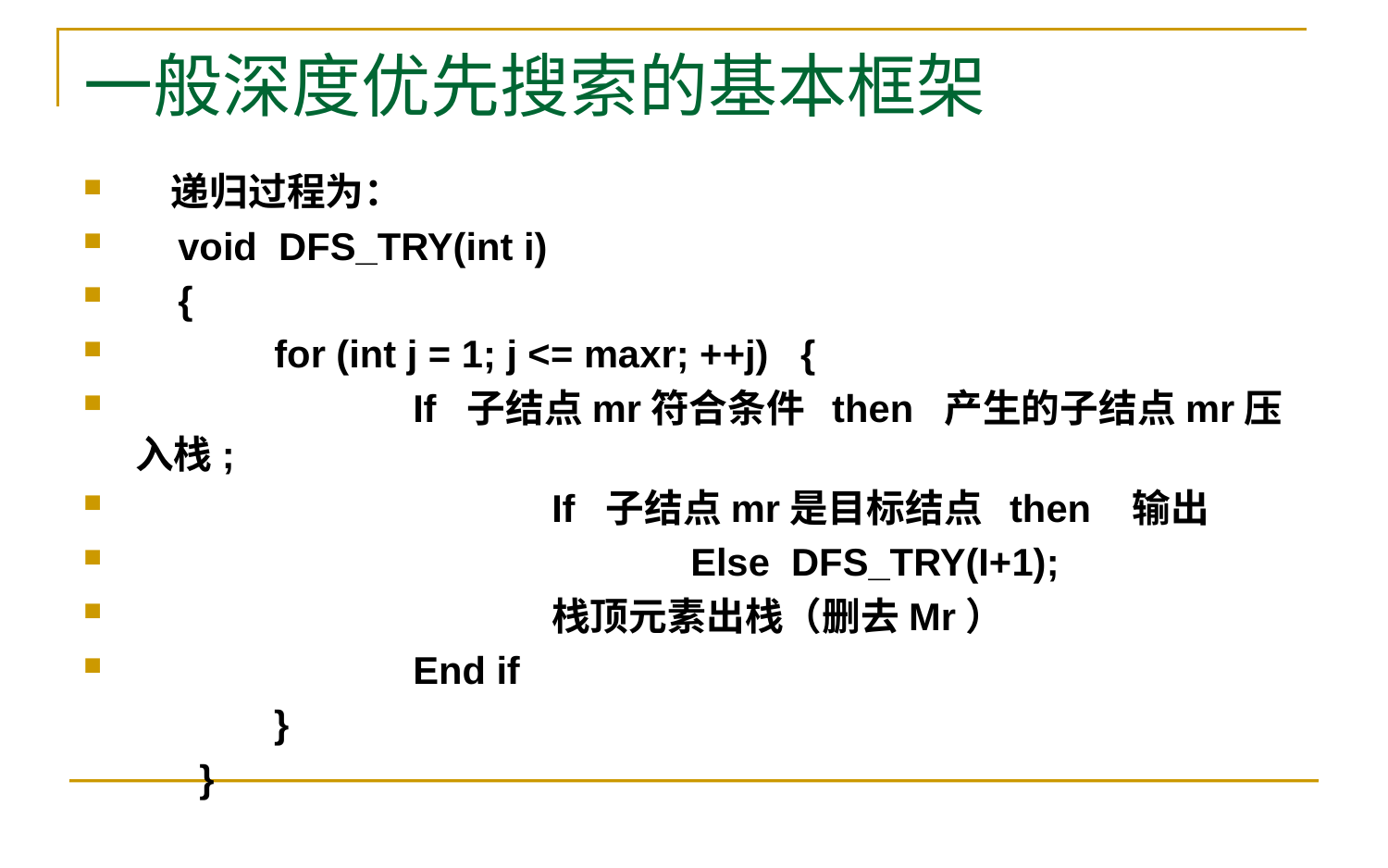

# 一般深度优先搜索的基本框架
   递归过程为：
    void  DFS_TRY(int i)
    {
	for (int j = 1; j <= maxr; ++j)   {
		If  子结点mr符合条件  then  产生的子结点mr压入栈;
			If  子结点mr是目标结点  then   输出
				Else  DFS_TRY(I+1);
			栈顶元素出栈（删去Mr）
		End if
             }
      }